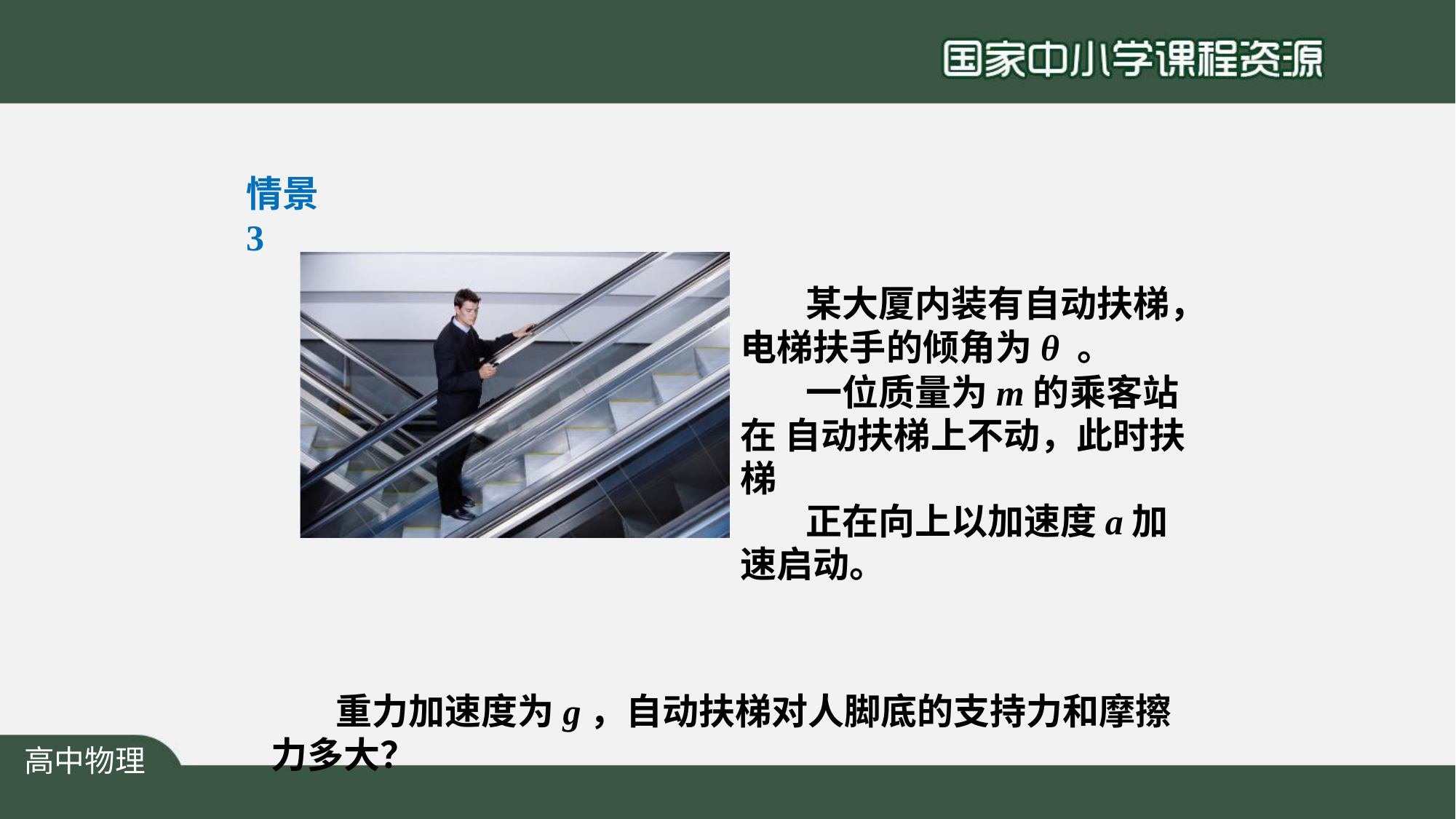

情景3

某大厦内装有自动扶梯， 电梯扶手的倾角为θ 。
一位质量为m的乘客站在 自动扶梯上不动，此时扶梯
正在向上以加速度a加速启动。

重力加速度为g，自动扶梯对人脚底的支持力和摩擦力多大？
高中物理